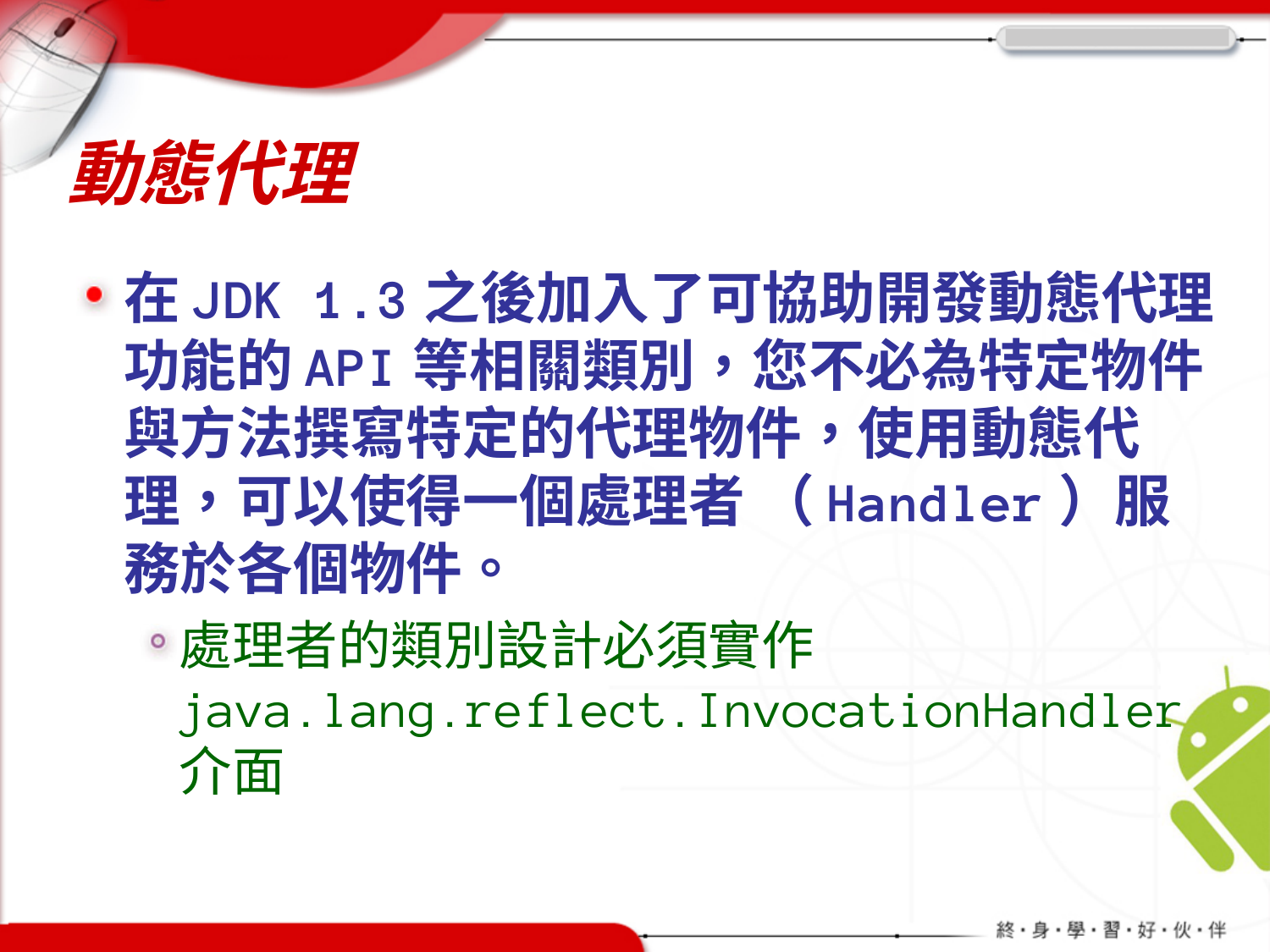

# 動態代理
在JDK 1.3之後加入了可協助開發動態代理功能的API等相關類別，您不必為特定物件與方法撰寫特定的代理物件，使用動態代理，可以使得一個處理者 （Handler）服務於各個物件。
處理者的類別設計必須實作java.lang.reflect.InvocationHandler介面